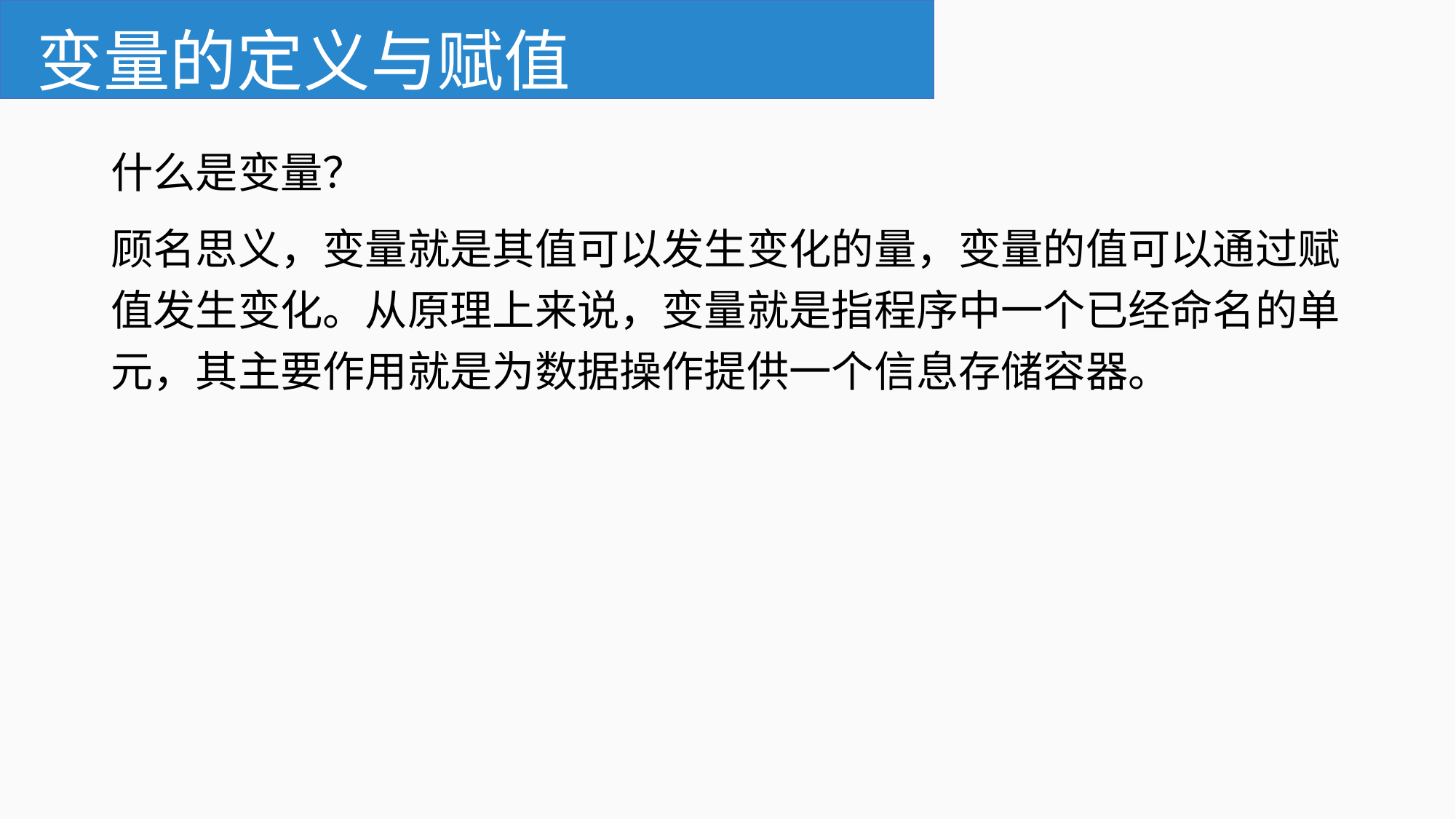

# 变量的定义与赋值
什么是变量？
顾名思义，变量就是其值可以发生变化的量，变量的值可以通过赋值发生变化。从原理上来说，变量就是指程序中一个已经命名的单元，其主要作用就是为数据操作提供一个信息存储容器。